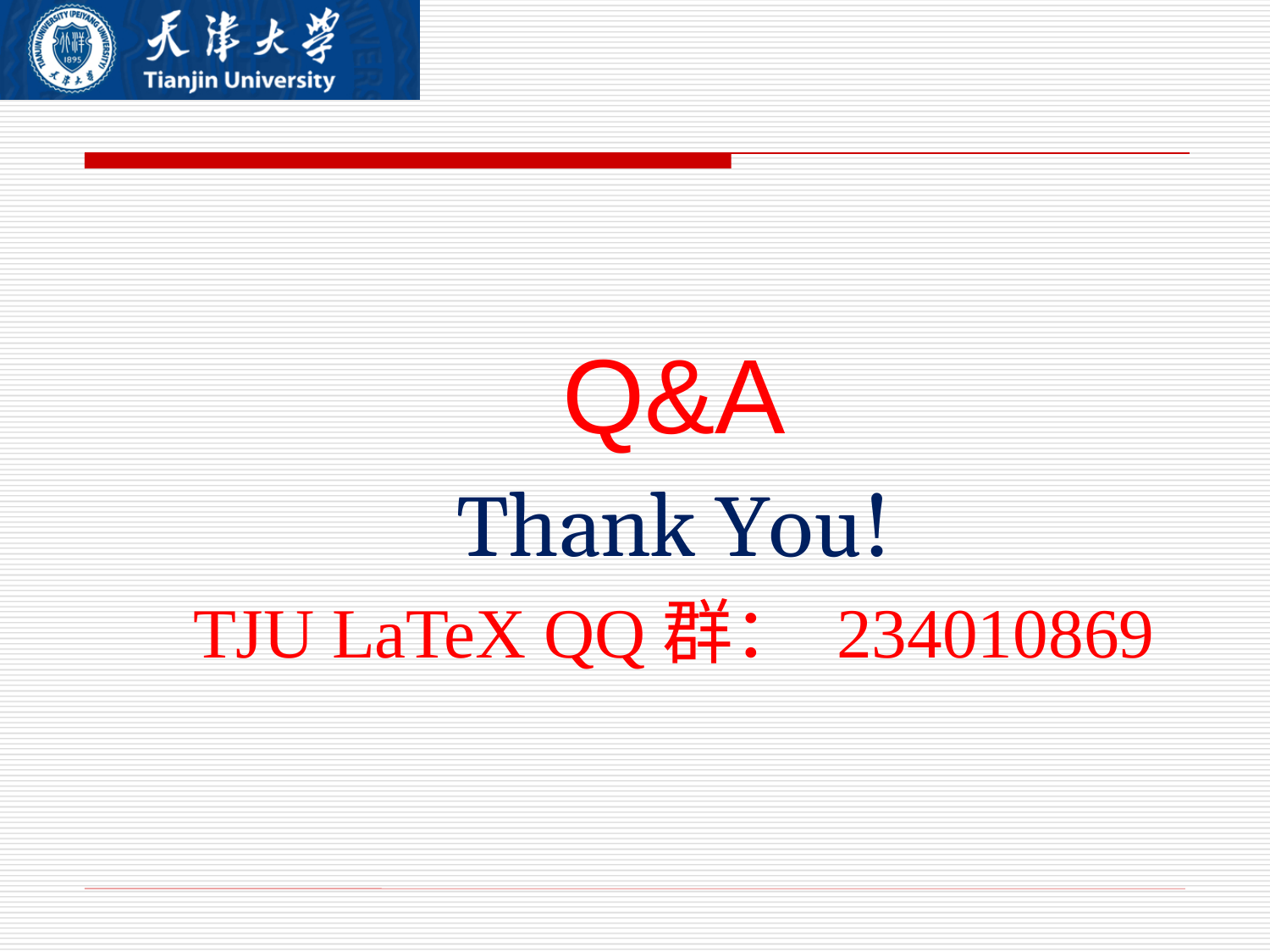

Q&A
Thank You!
TJU LaTeX QQ群： 234010869